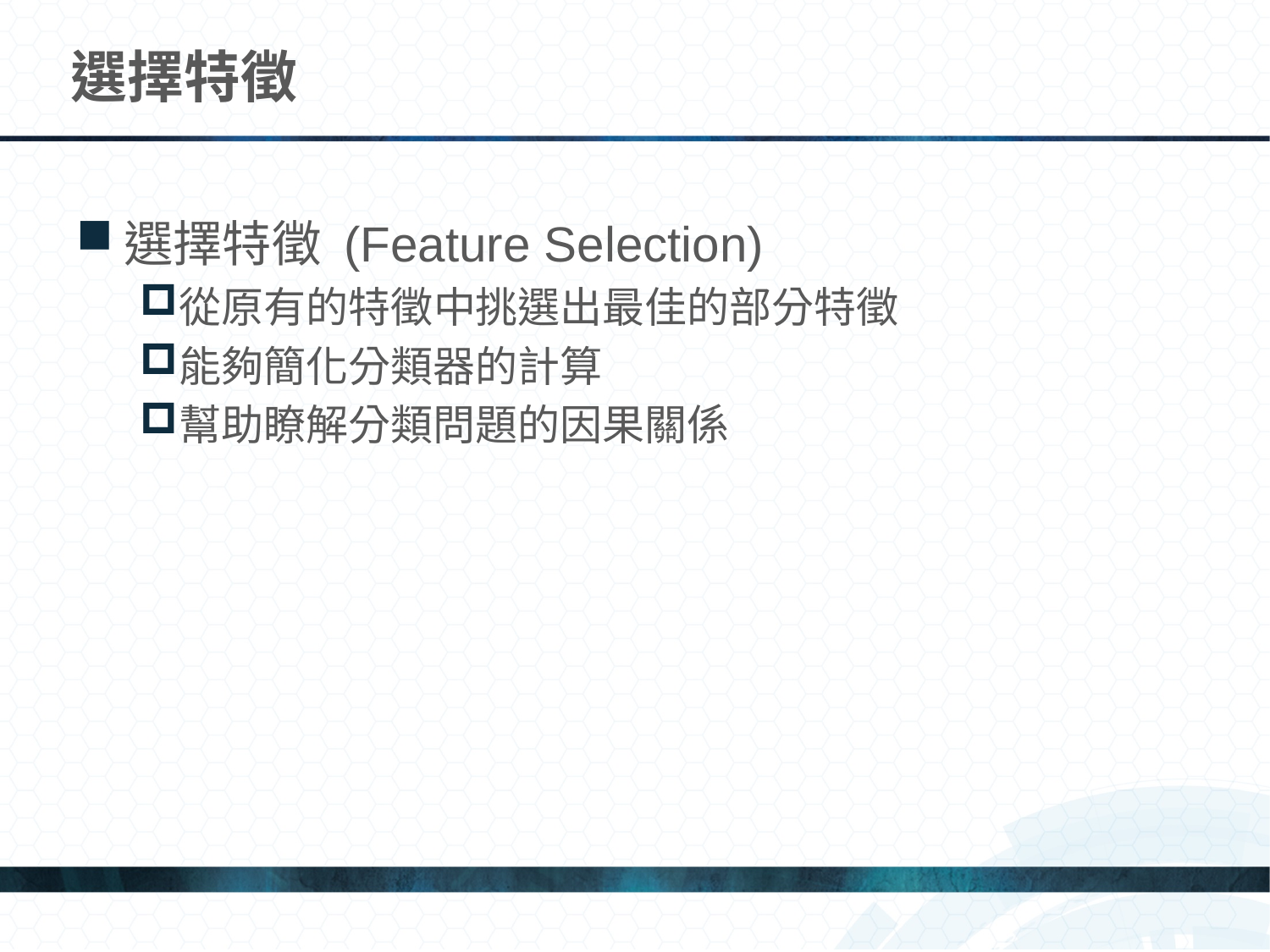

# 選擇特徵
選擇特徵 (Feature Selection)
從原有的特徵中挑選出最佳的部分特徵
能夠簡化分類器的計算
幫助瞭解分類問題的因果關係